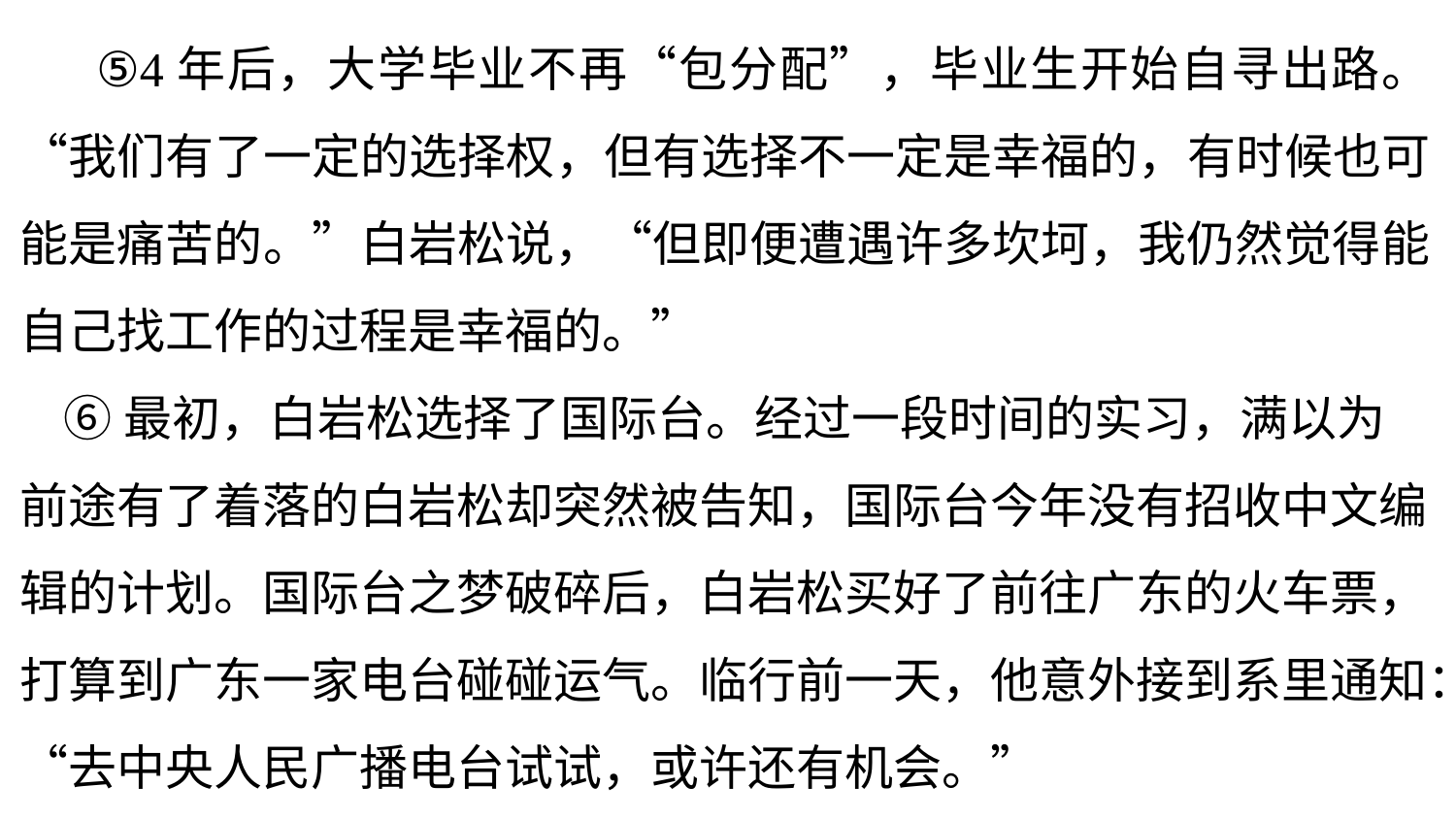

⑤4年后，大学毕业不再“包分配”，毕业生开始自寻出路。“我们有了一定的选择权，但有选择不一定是幸福的，有时候也可能是痛苦的。”白岩松说，“但即便遭遇许多坎坷，我仍然觉得能自己找工作的过程是幸福的。”
    ⑥最初，白岩松选择了国际台。经过一段时间的实习，满以为前途有了着落的白岩松却突然被告知，国际台今年没有招收中文编辑的计划。国际台之梦破碎后，白岩松买好了前往广东的火车票，打算到广东一家电台碰碰运气。临行前一天，他意外接到系里通知：“去中央人民广播电台试试，或许还有机会。”